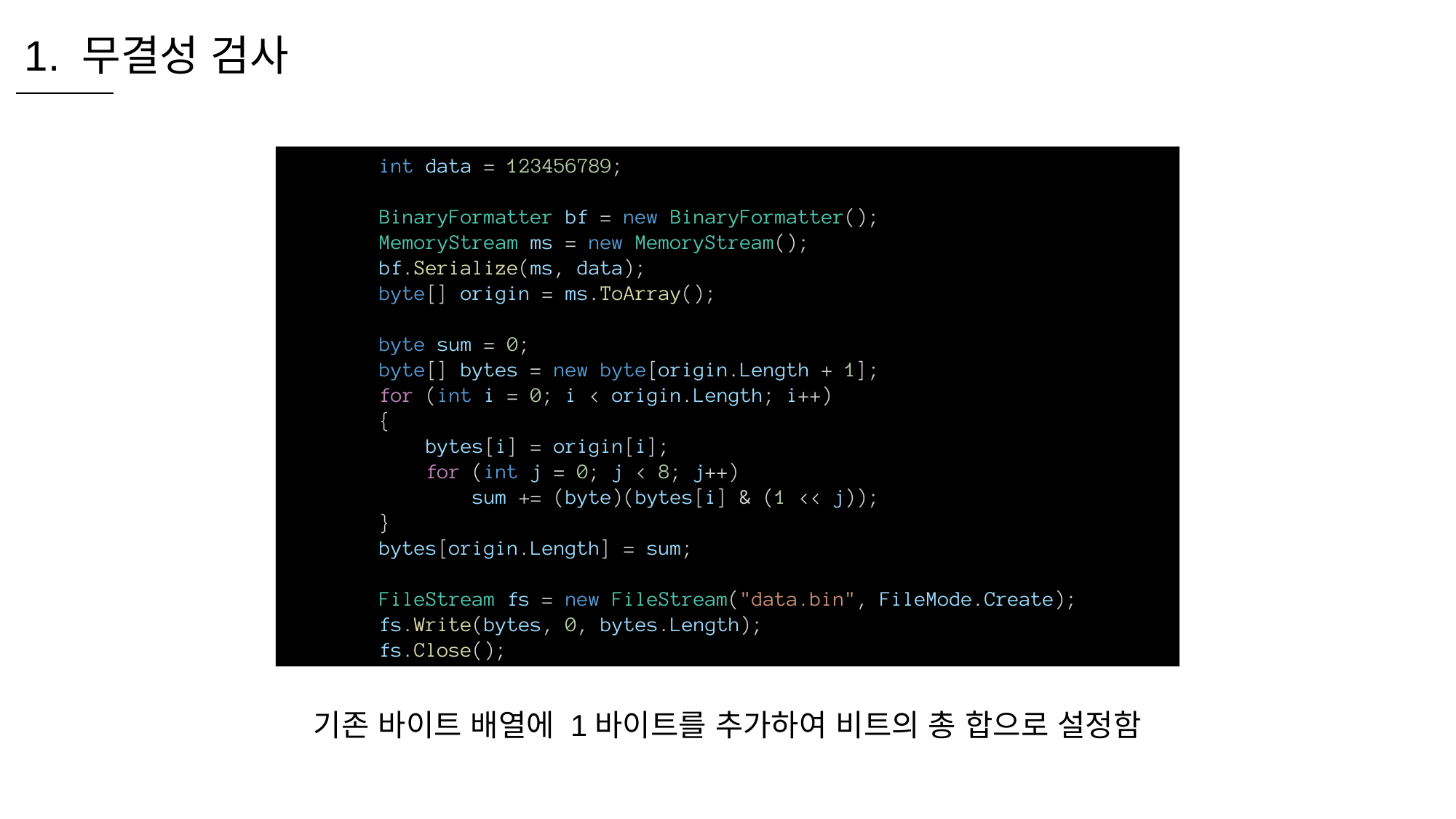

1. 무결성 검사
        int data = 123456789;
        BinaryFormatter bf = new BinaryFormatter();
        MemoryStream ms = new MemoryStream();
        bf.Serialize(ms, data);
        byte[] origin = ms.ToArray();
        byte sum = 0;
        byte[] bytes = new byte[origin.Length + 1];
        for (int i = 0; i < origin.Length; i++)
        {
            bytes[i] = origin[i];
            for (int j = 0; j < 8; j++)
                sum += (byte)(bytes[i] & (1 << j));
        }
        bytes[origin.Length] = sum;
        FileStream fs = new FileStream("data.bin", FileMode.Create);
        fs.Write(bytes, 0, bytes.Length);
        fs.Close();
기존 바이트 배열에 1바이트를 추가하여 비트의 총 합으로 설정함